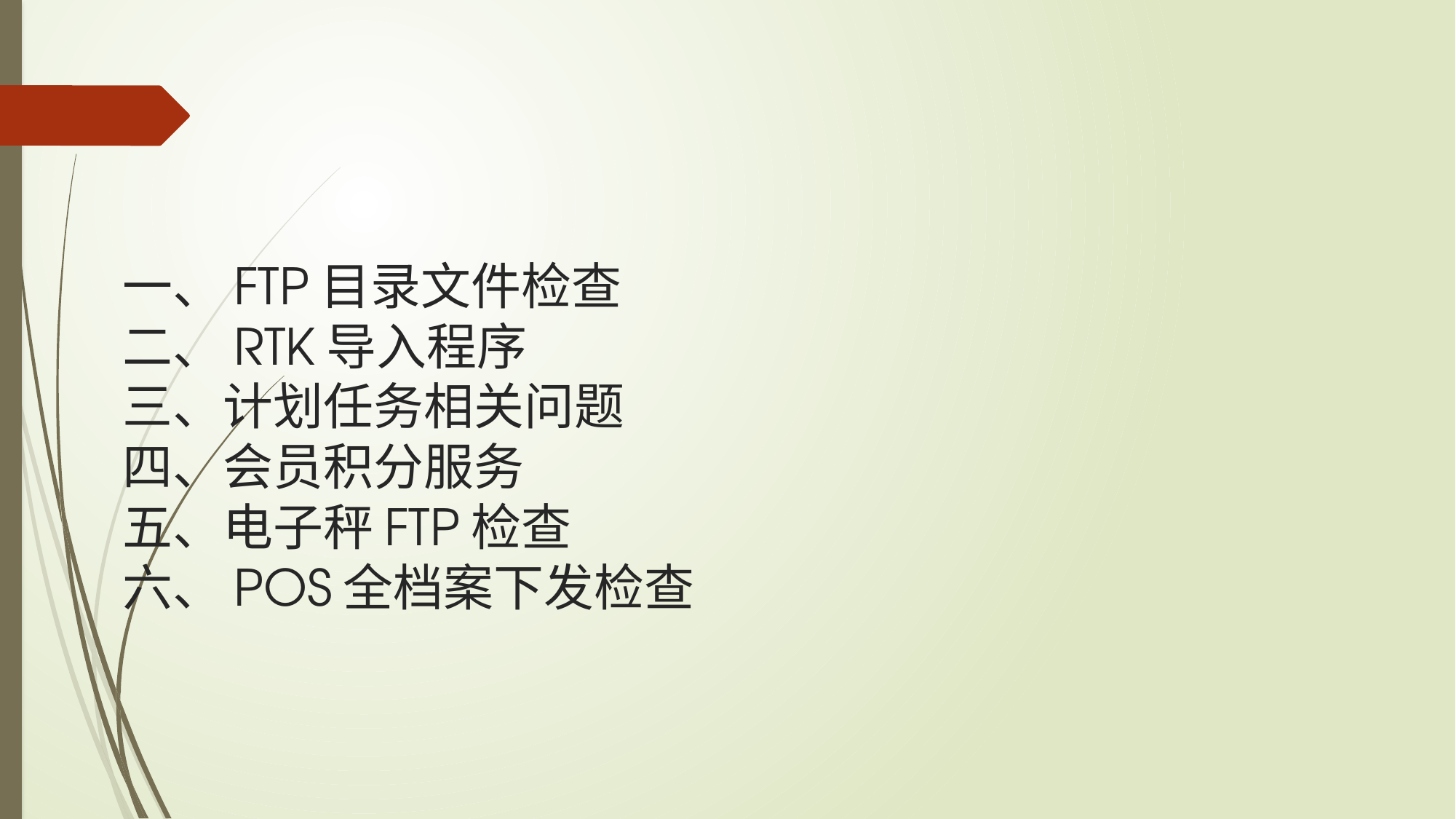

# 一、FTP目录文件检查 二、RTK导入程序 三、计划任务相关问题 四、会员积分服务 五、电子秤FTP检查 六、POS全档案下发检查